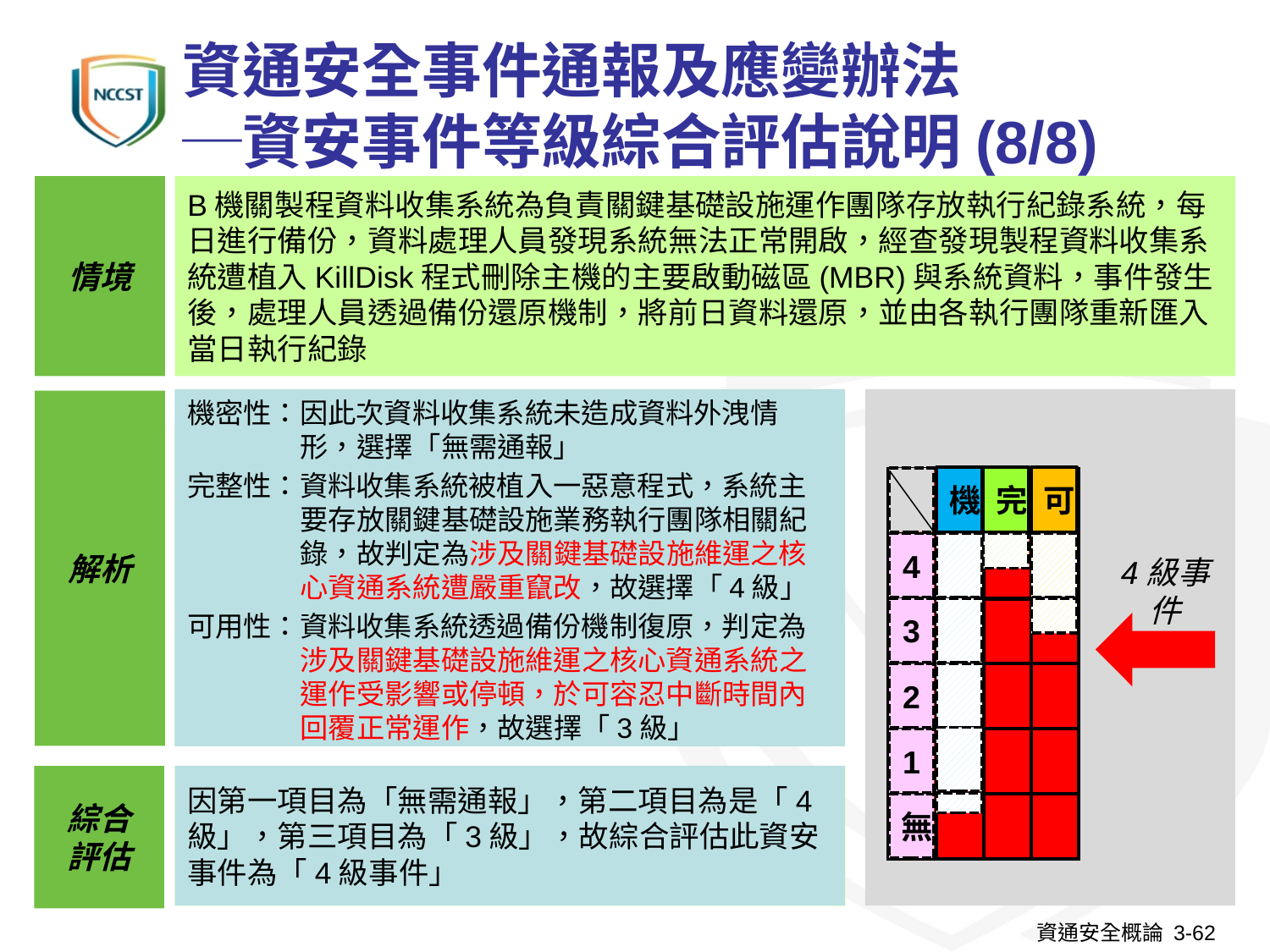

資通安全事件通報及應變辦法
─資安事件等級綜合評估說明(8/8)

情境
B機關製程資料收集系統為負責關鍵基礎設施運作團隊存放執行紀錄系統，每日進行備份，資料處理人員發現系統無法正常開啟，經查發現製程資料收集系統遭植入KillDisk程式刪除主機的主要啟動磁區(MBR)與系統資料，事件發生後，處理人員透過備份還原機制，將前日資料還原，並由各執行團隊重新匯入當日執行紀錄

解析

綜合
評估
機密性：因此次資料收集系統未造成資料外洩情形，選擇「無需通報」
完整性：資料收集系統被植入一惡意程式，系統主要存放關鍵基礎設施業務執行團隊相關紀錄，故判定為涉及關鍵基礎設施維運之核心資通系統遭嚴重竄改，故選擇「4級」
可用性：資料收集系統透過備份機制復原，判定為涉及關鍵基礎設施維運之核心資通系統之運作受影響或停頓，於可容忍中斷時間內回覆正常運作，故選擇「3級」

機
完
可

|  |  |  |  |
| --- | --- | --- | --- |
|  |  |  |  |
|  |  |  |  |
|  |  |  |  |
|  |  |  |  |
|  |  |  |  |

4
4級事件

3
2

1
因第一項目為「無需通報」，第二項目為是「4級」，第三項目為「3級」，故綜合評估此資安事件為「4級事件」

無